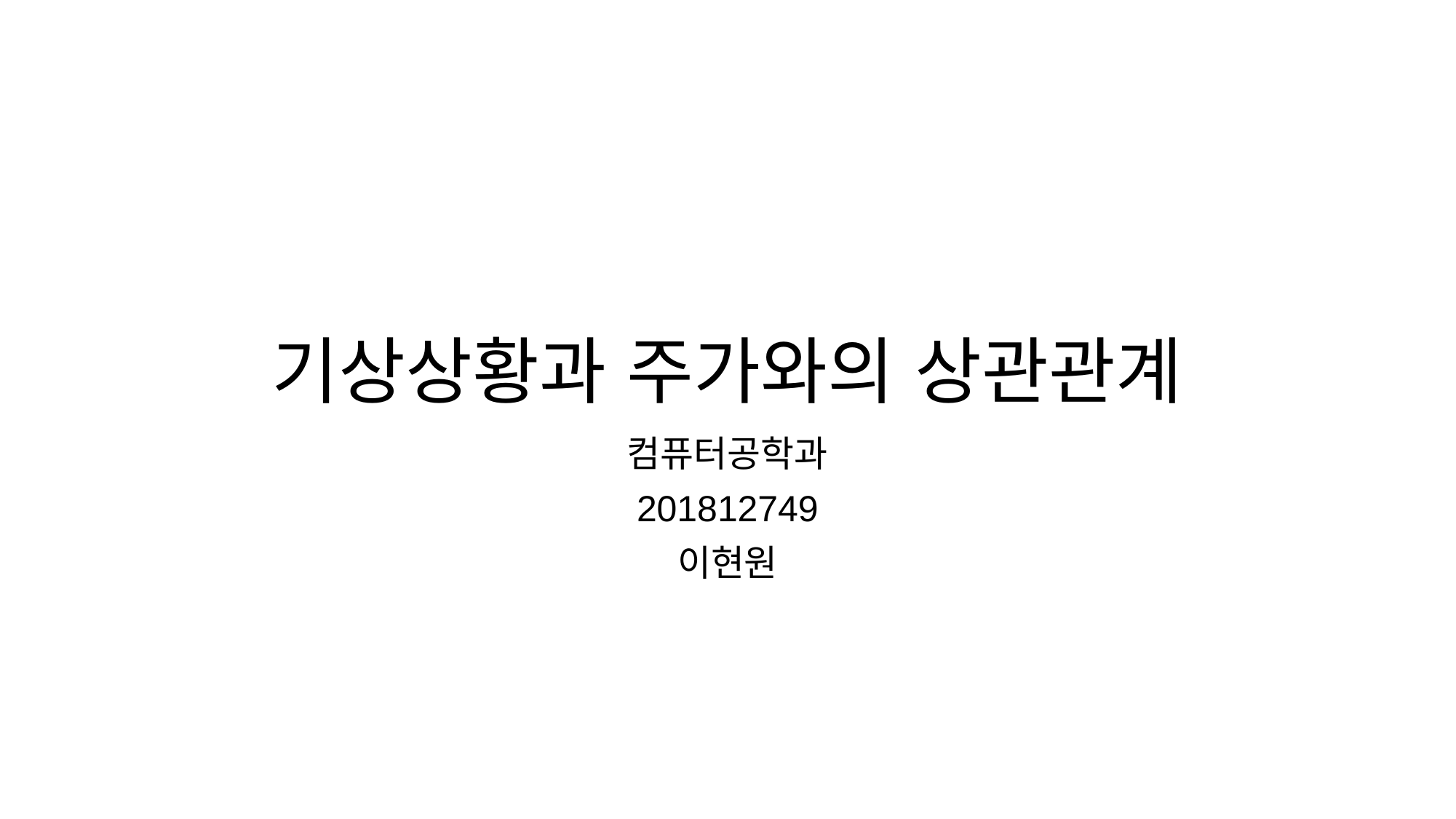

# 기상상황과 주가와의 상관관계
컴퓨터공학과
201812749
이현원